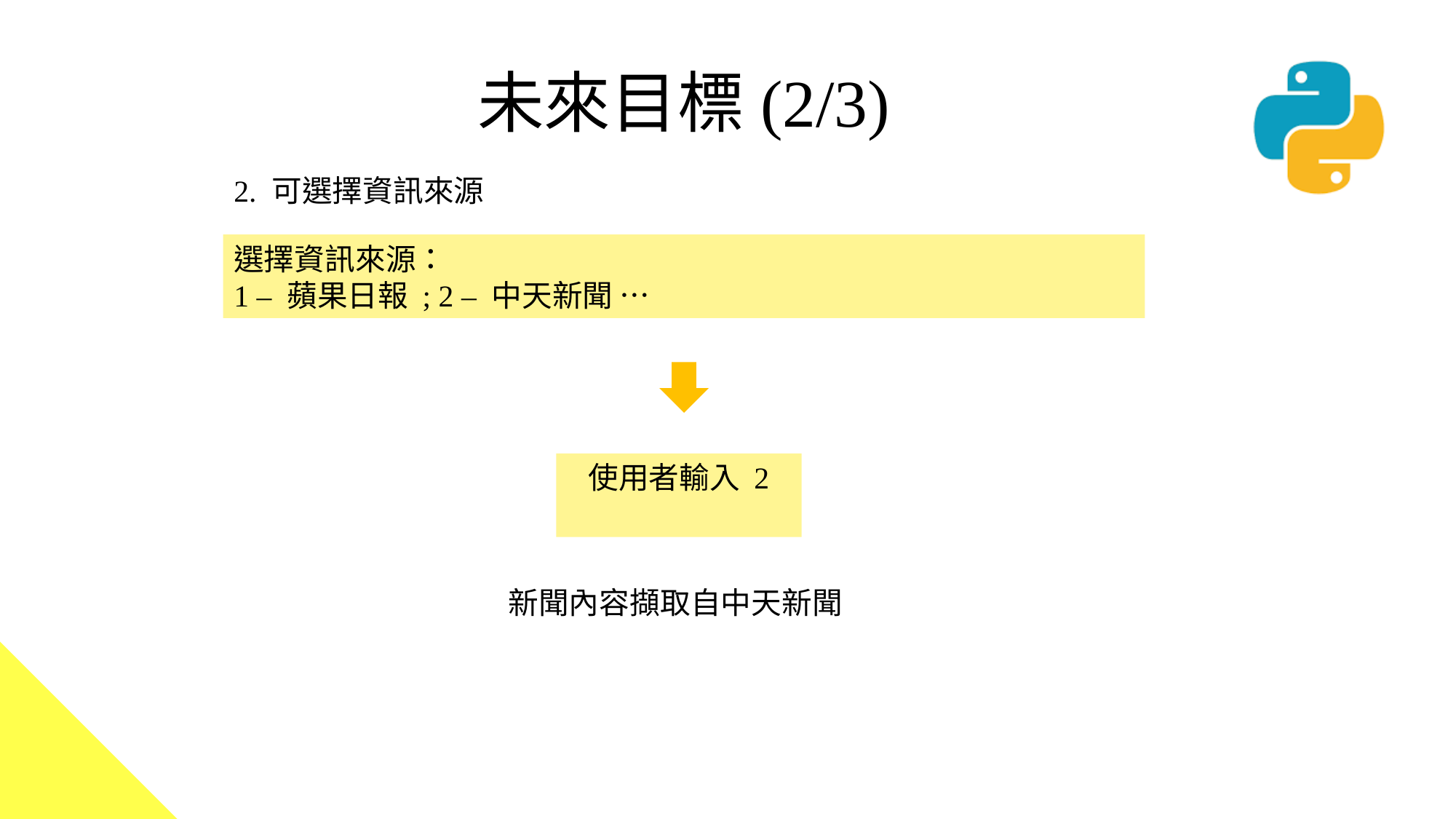

未來目標(2/3)
2. 可選擇資訊來源
選擇資訊來源：
1 – 蘋果日報 ; 2 – 中天新聞 …

使用者輸入 2

新聞內容擷取自中天新聞